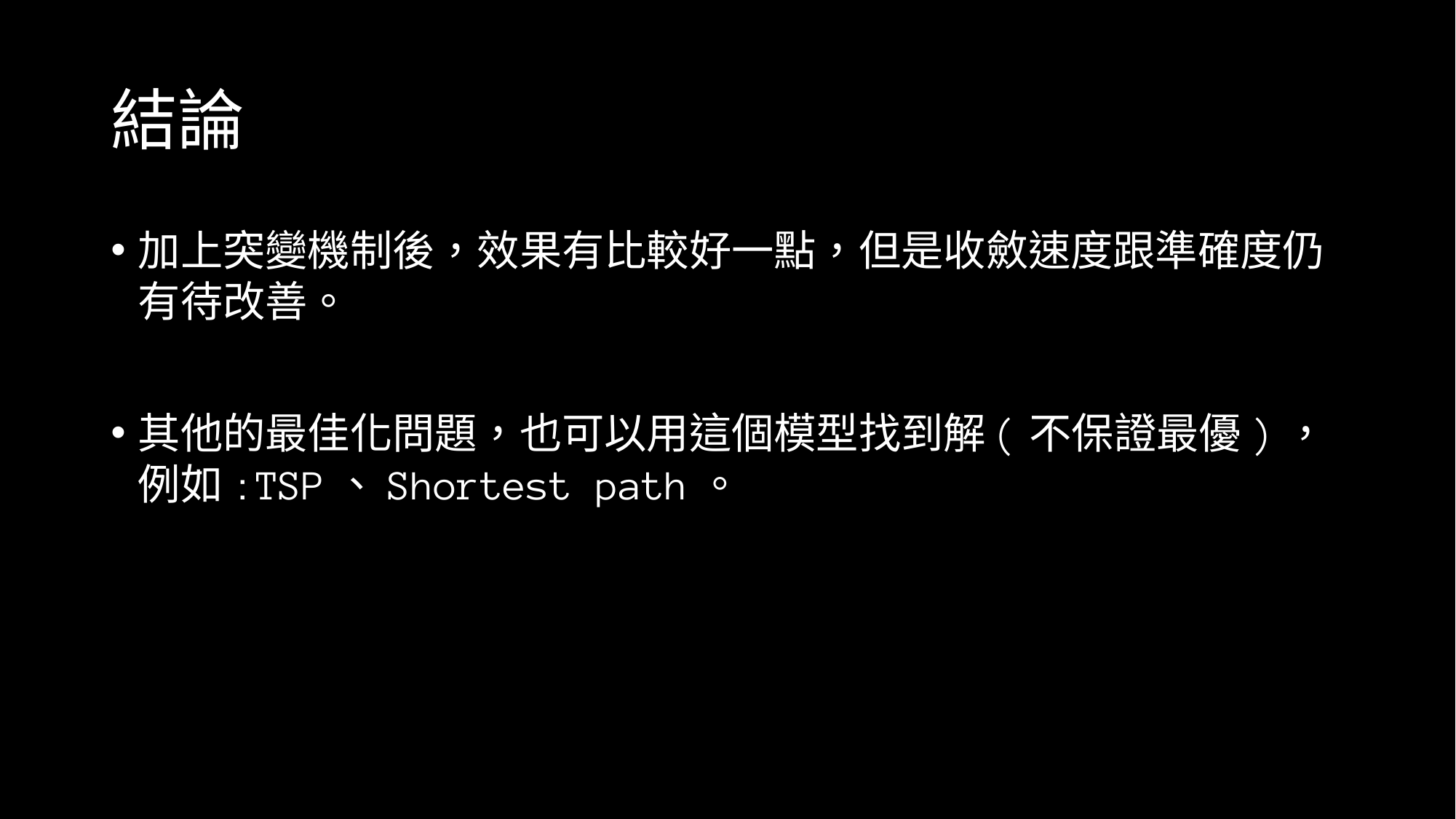

# 結論
加上突變機制後，效果有比較好一點，但是收斂速度跟準確度仍有待改善。

其他的最佳化問題，也可以用這個模型找到解(不保證最優)，例如:TSP、Shortest path。